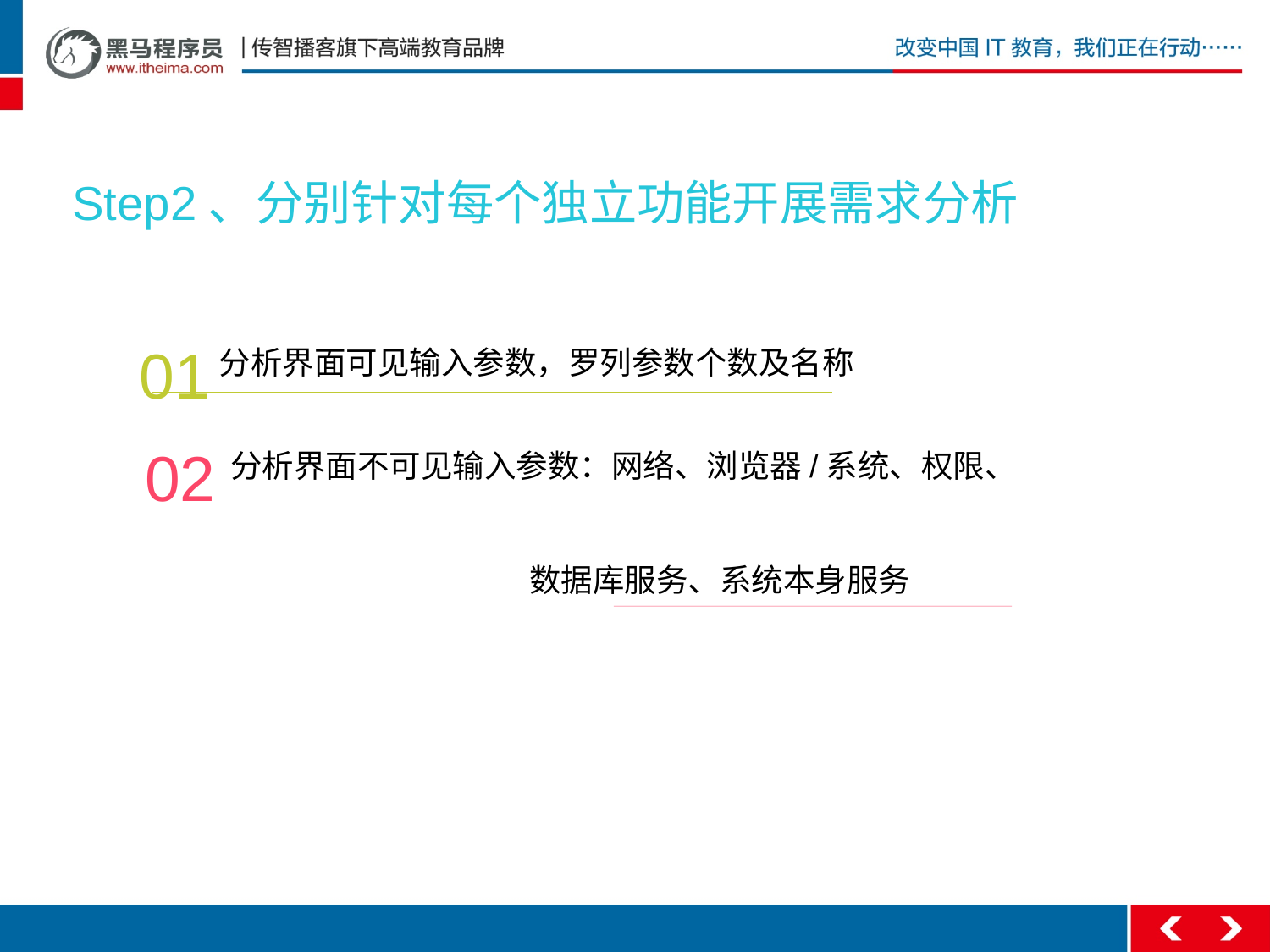

Step2、分别针对每个独立功能开展需求分析
01

分析界面可见输入参数，罗列参数个数及名称
02

  分析界面不可见输入参数：网络、浏览器/系统、权限、

                                           数据库服务、系统本身服务